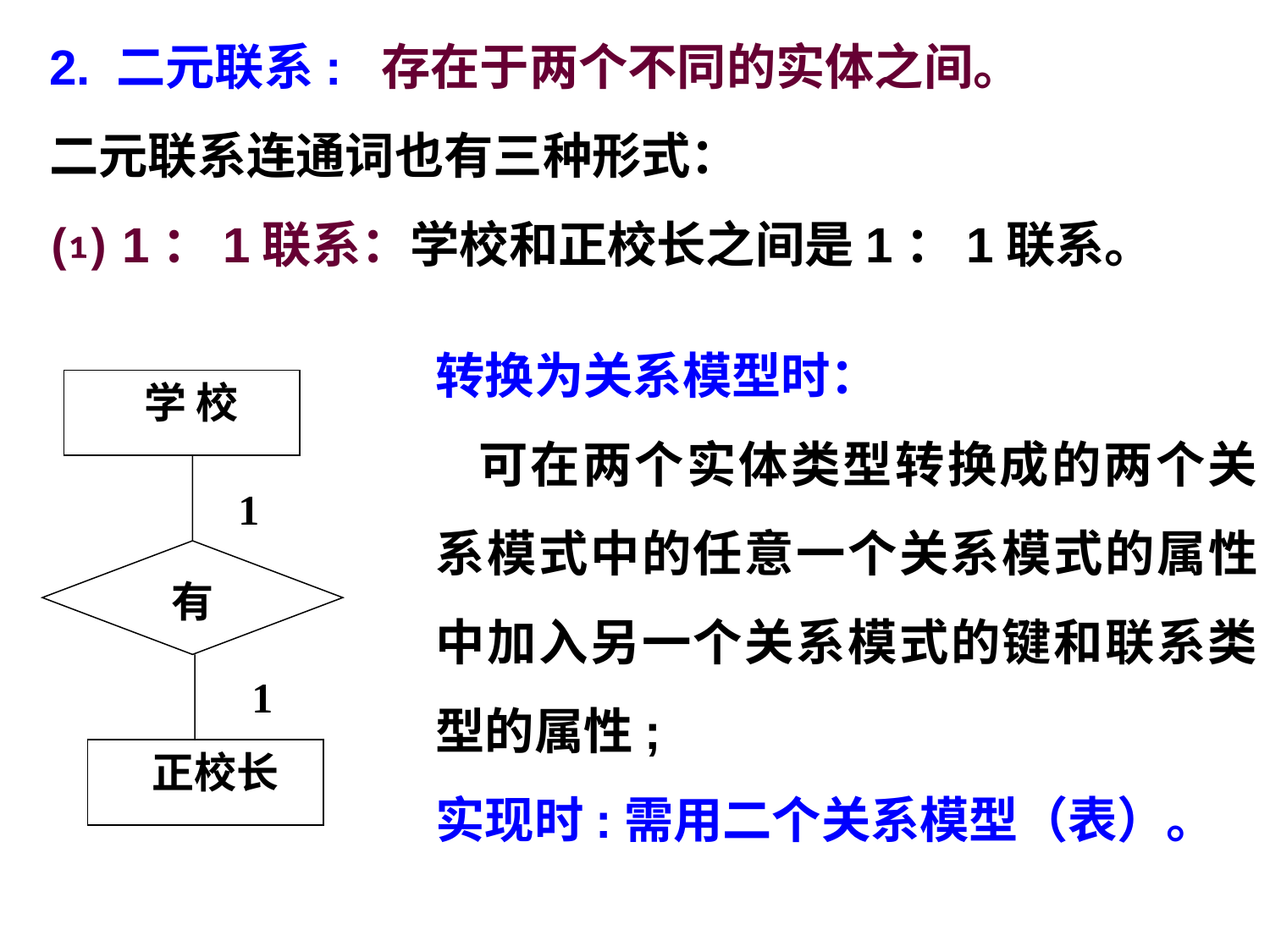

2. 二元联系:  存在于两个不同的实体之间。
二元联系连通词也有三种形式：
⑴ 1：1联系：学校和正校长之间是1：1联系。

转换为关系模型时：
  可在两个实体类型转换成的两个关系模式中的任意一个关系模式的属性中加入另一个关系模式的键和联系类型的属性;
实现时:需用二个关系模型（表）。
 学 校

有

 正校长
1
1